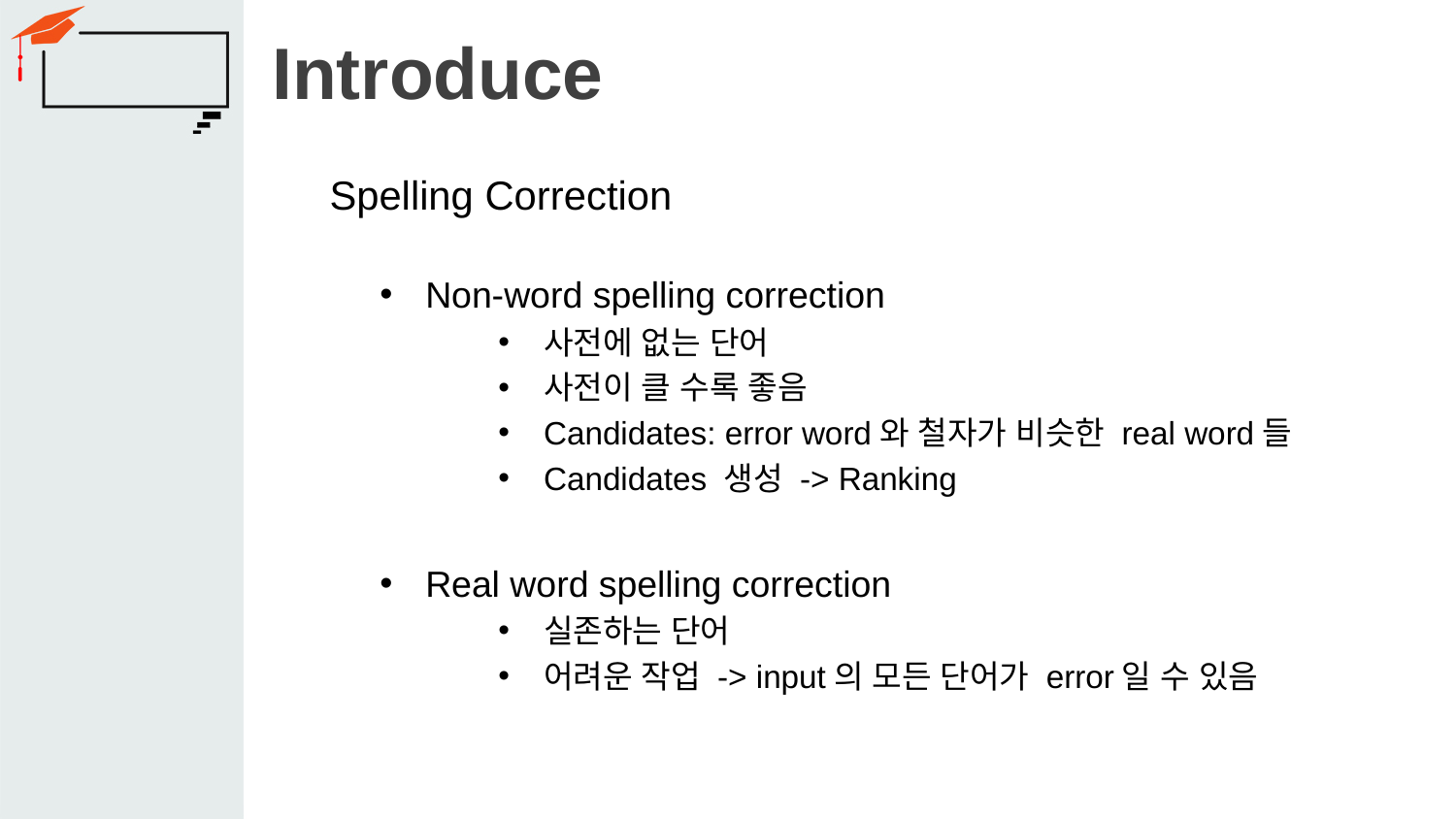

# Introduce
Spelling Correction
Non-word spelling correction
사전에 없는 단어
사전이 클 수록 좋음
Candidates: error word와 철자가 비슷한 real word들
Candidates 생성 -> Ranking

Real word spelling correction
실존하는 단어
어려운 작업 -> input의 모든 단어가 error일 수 있음